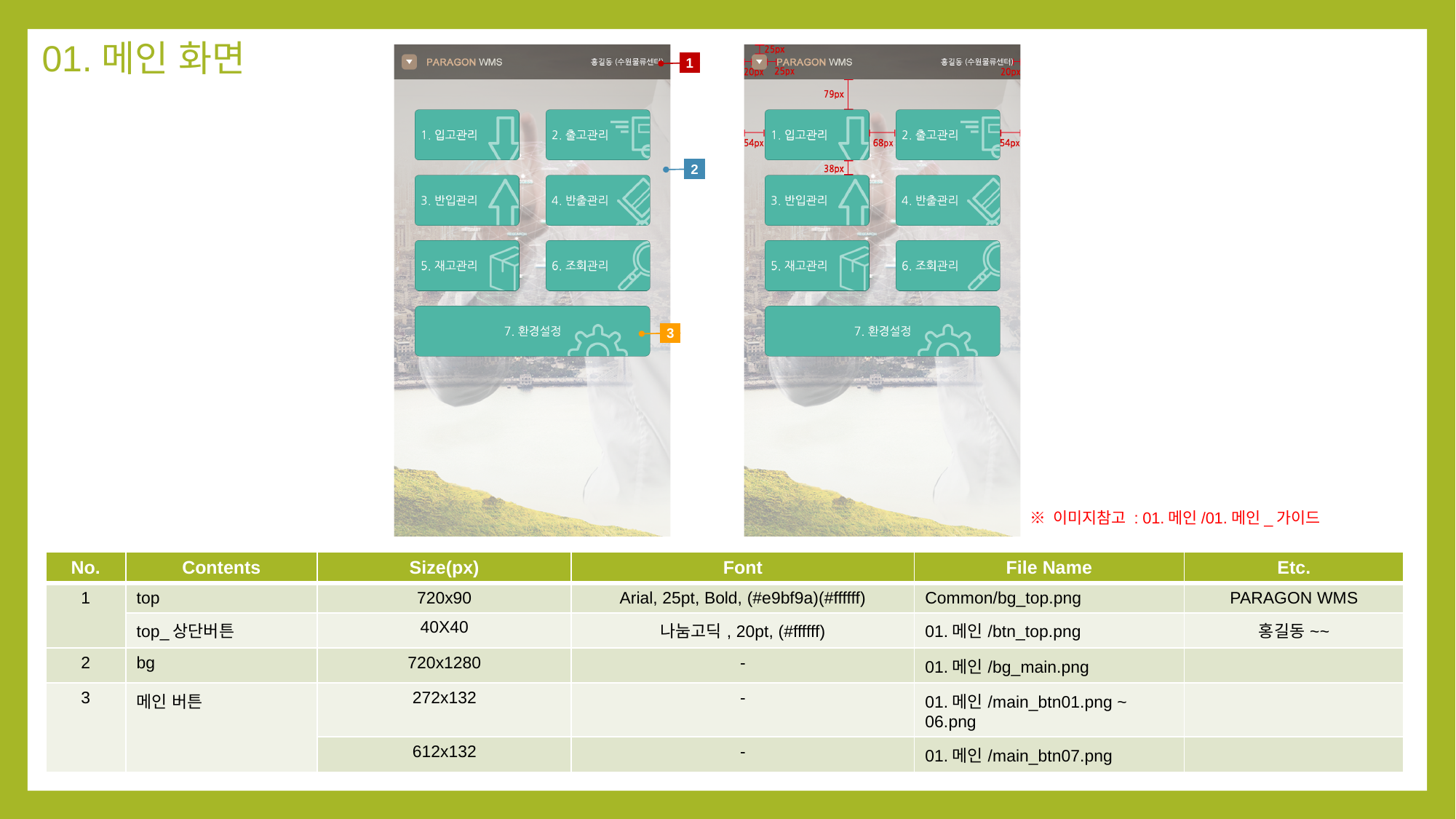

# 01.메인 화면

1
2
3
※ 이미지참고 : 01.메인/01.메인_가이드
| No. | Contents | Size(px) | Font | File Name | Etc. |
| --- | --- | --- | --- | --- | --- |
| 1 | top | 720x90 | Arial, 25pt, Bold, (#e9bf9a)(#ffffff) | Common/bg\_top.png | PARAGON WMS |
|  | top\_상단버튼 | 40X40 | 나눔고딕, 20pt, (#ffffff) | 01.메인/btn\_top.png | 홍길동~~ |
| 2 | bg | 720x1280 | - | 01.메인/bg\_main.png |  |
| 3 | 메인 버튼 | 272x132 | - | 01.메인/main\_btn01.png ~ 06.png |  |
|  |  | 612x132 | - | 01.메인/main\_btn07.png |  |